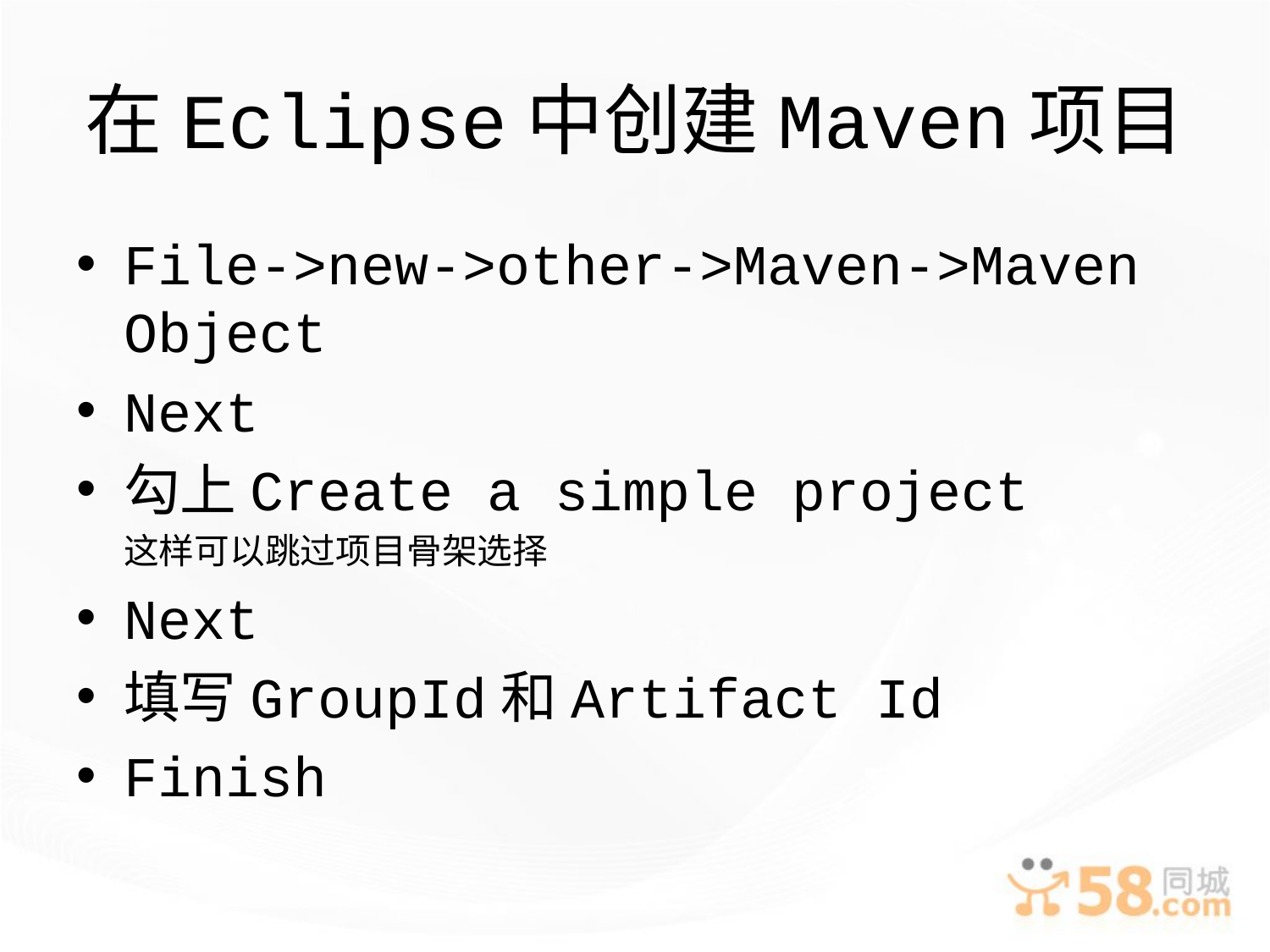

# 在Eclipse中创建Maven项目
File->new->other->Maven->Maven Object
Next
勾上Create a simple project
这样可以跳过项目骨架选择
Next
填写GroupId和Artifact Id
Finish